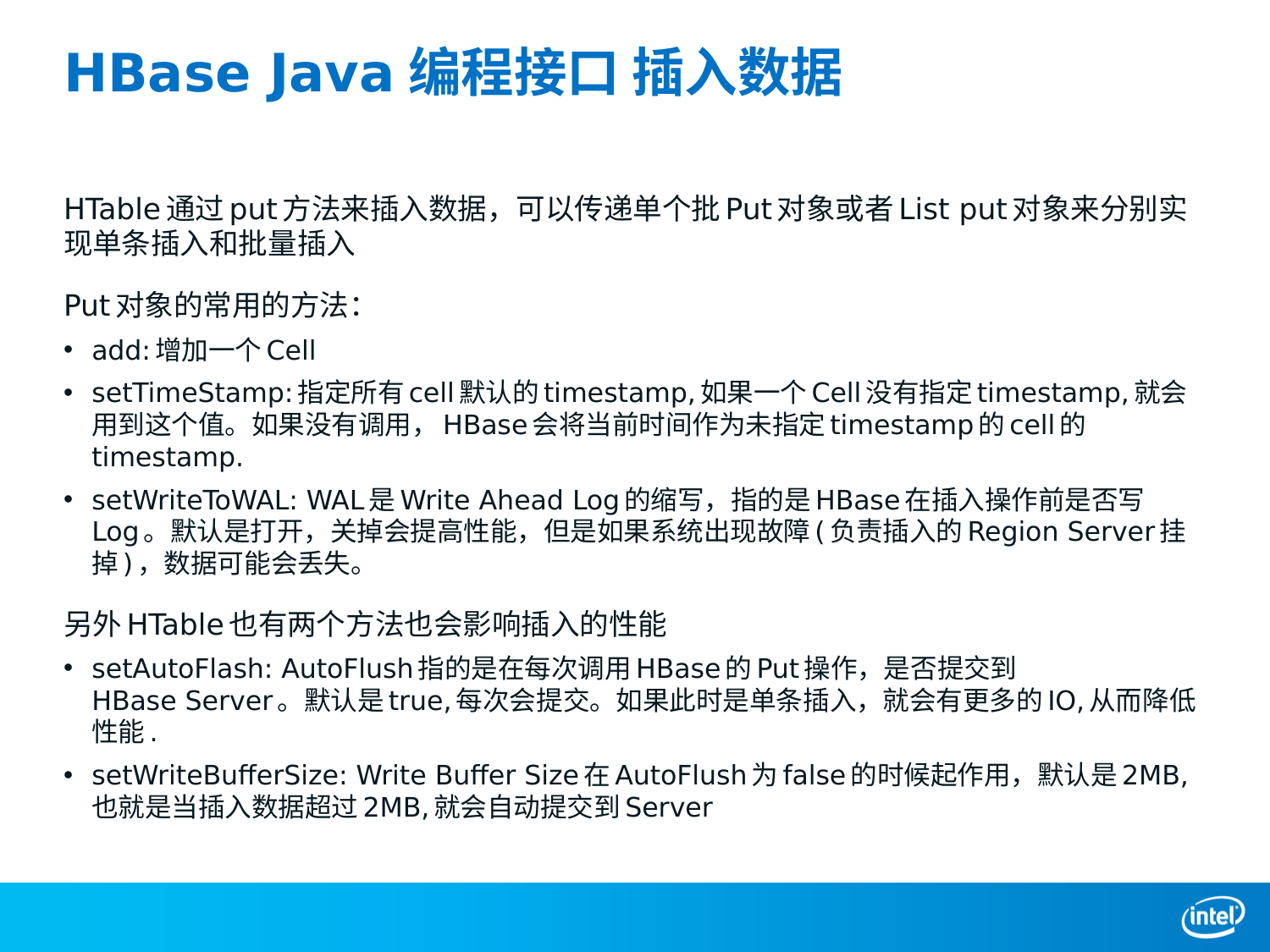

# HBase Java编程接口 插入数据
HTable通过put方法来插入数据，可以传递单个批Put对象或者List put对象来分别实现单条插入和批量插入
Put对象的常用的方法：
add:增加一个Cell
setTimeStamp:指定所有cell默认的timestamp,如果一个Cell没有指定timestamp,就会用到这个值。如果没有调用，HBase会将当前时间作为未指定timestamp的cell的timestamp.
setWriteToWAL: WAL是Write Ahead Log的缩写，指的是HBase在插入操作前是否写Log。默认是打开，关掉会提高性能，但是如果系统出现故障(负责插入的Region Server挂掉)，数据可能会丢失。
另外HTable也有两个方法也会影响插入的性能
setAutoFlash: AutoFlush指的是在每次调用HBase的Put操作，是否提交到HBase Server。默认是true,每次会提交。如果此时是单条插入，就会有更多的IO,从而降低性能.
setWriteBufferSize: Write Buffer Size在AutoFlush为false的时候起作用，默认是2MB,也就是当插入数据超过2MB,就会自动提交到Server